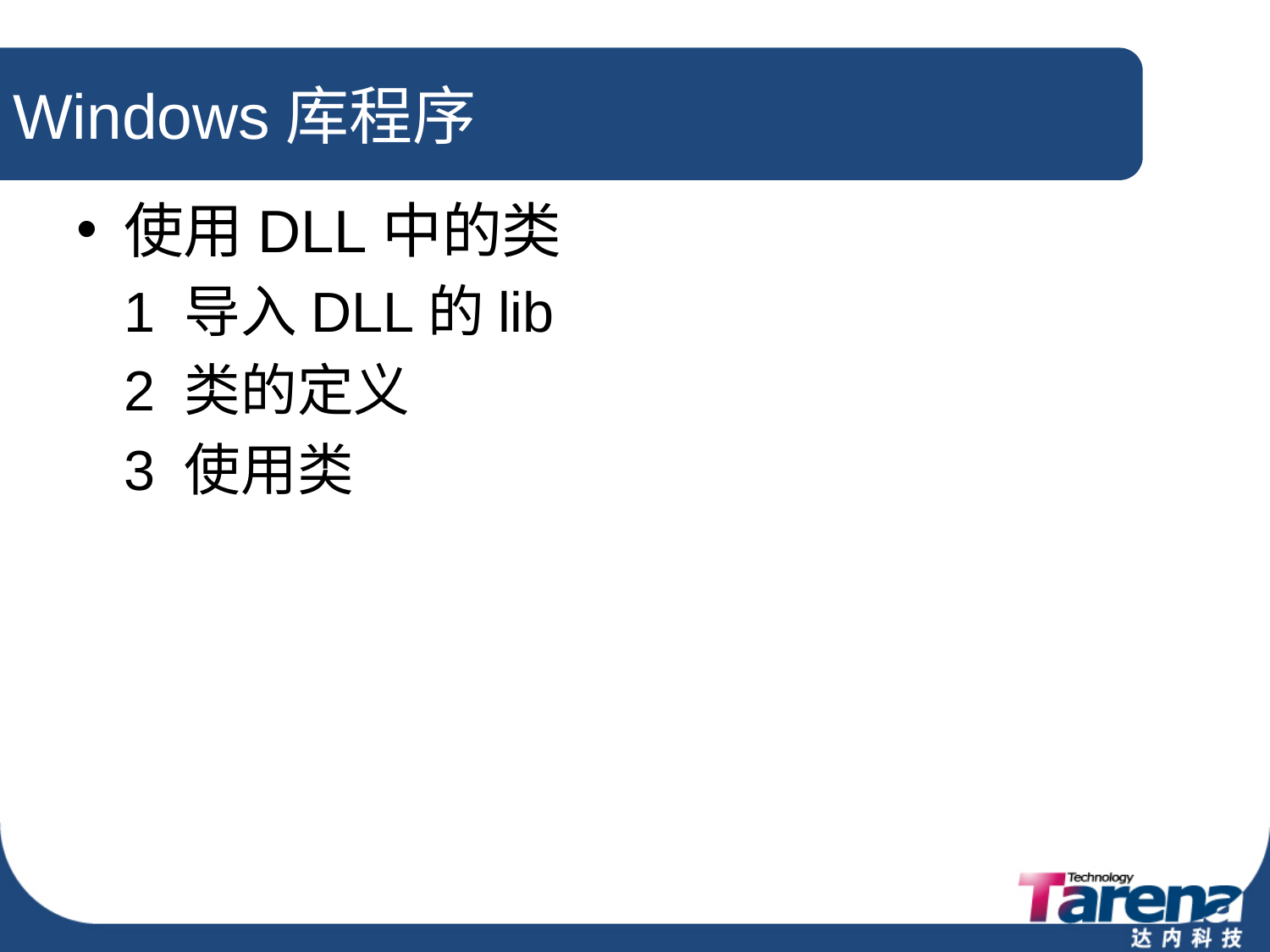

# Windows库程序
使用DLL中的类
	1 导入DLL的lib
	2 类的定义
	3 使用类